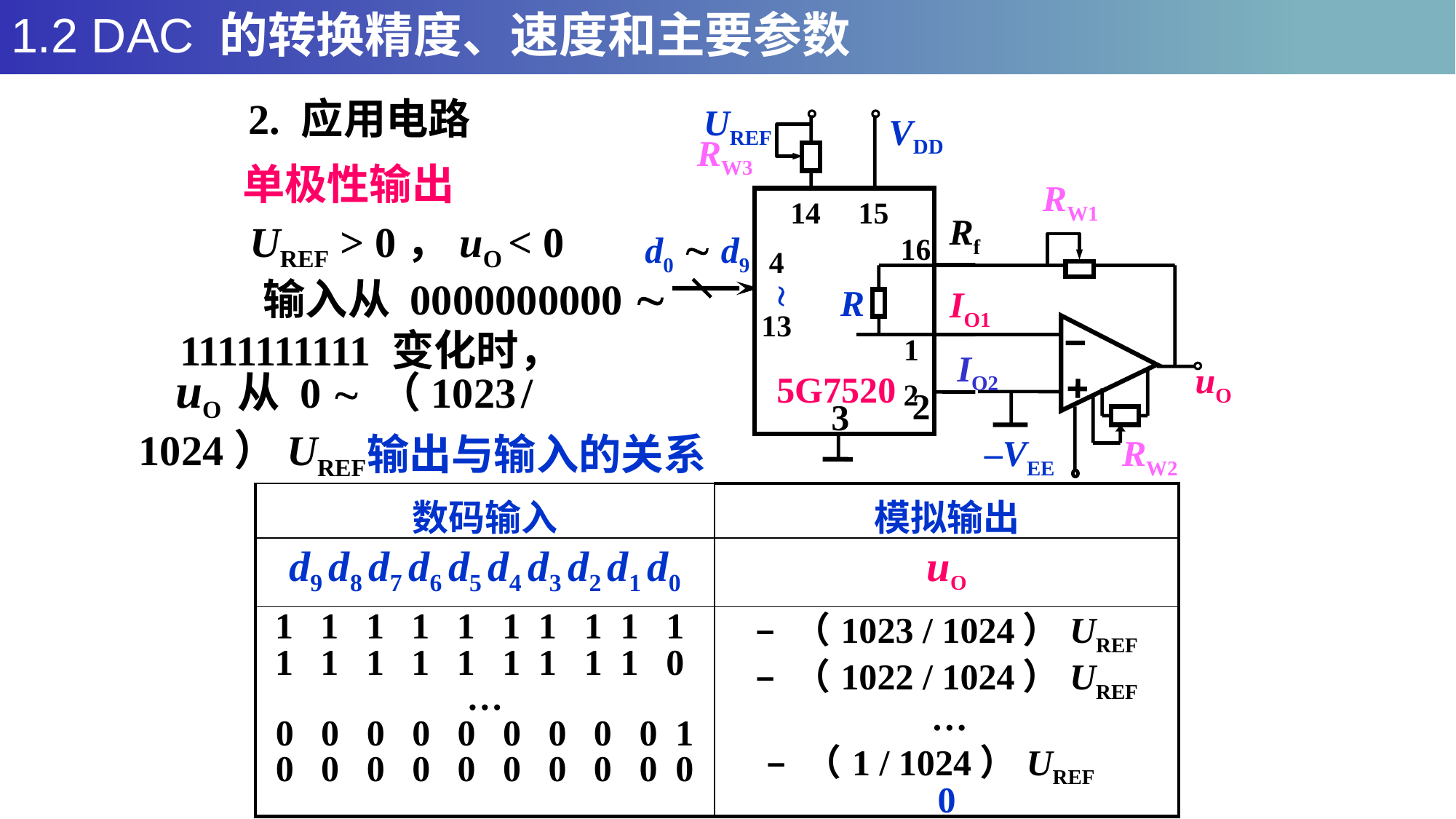

# 1.2 DAC 的转换精度、速度和主要参数
2. 应用电路
UREF
VDD

14
15
Rf
d0 ∼ d9
16
4

∼

IO1

13
1

IO2
5G7520
2
2
3

RW3
RW1

R

uO

–VEE

RW2

单极性输出
UREF  > 0，uO < 0
 　　输入从 0000000000 ∼
  1111111111 变化时，
   uO 从 0 ∼ （1023 / 1024）UREF
输出与输入的关系
| 数码输入 | 模拟输出 |
| --- | --- |
| d9 d8 d7 d6 d5 d4 d3 d2 d1 d0 | uO |
| 1 1 1 1 1 1 1 1 1 1 1 1 1 1 1 1 1 1 1 0 … 0 0 0 0 0 0 0 0 0 1 0 0 0 0 0 0 0 0 0 0 | – （1023 / 1024）UREF – （1022 / 1024）UREF … – （1 / 1024）UREF 0 |